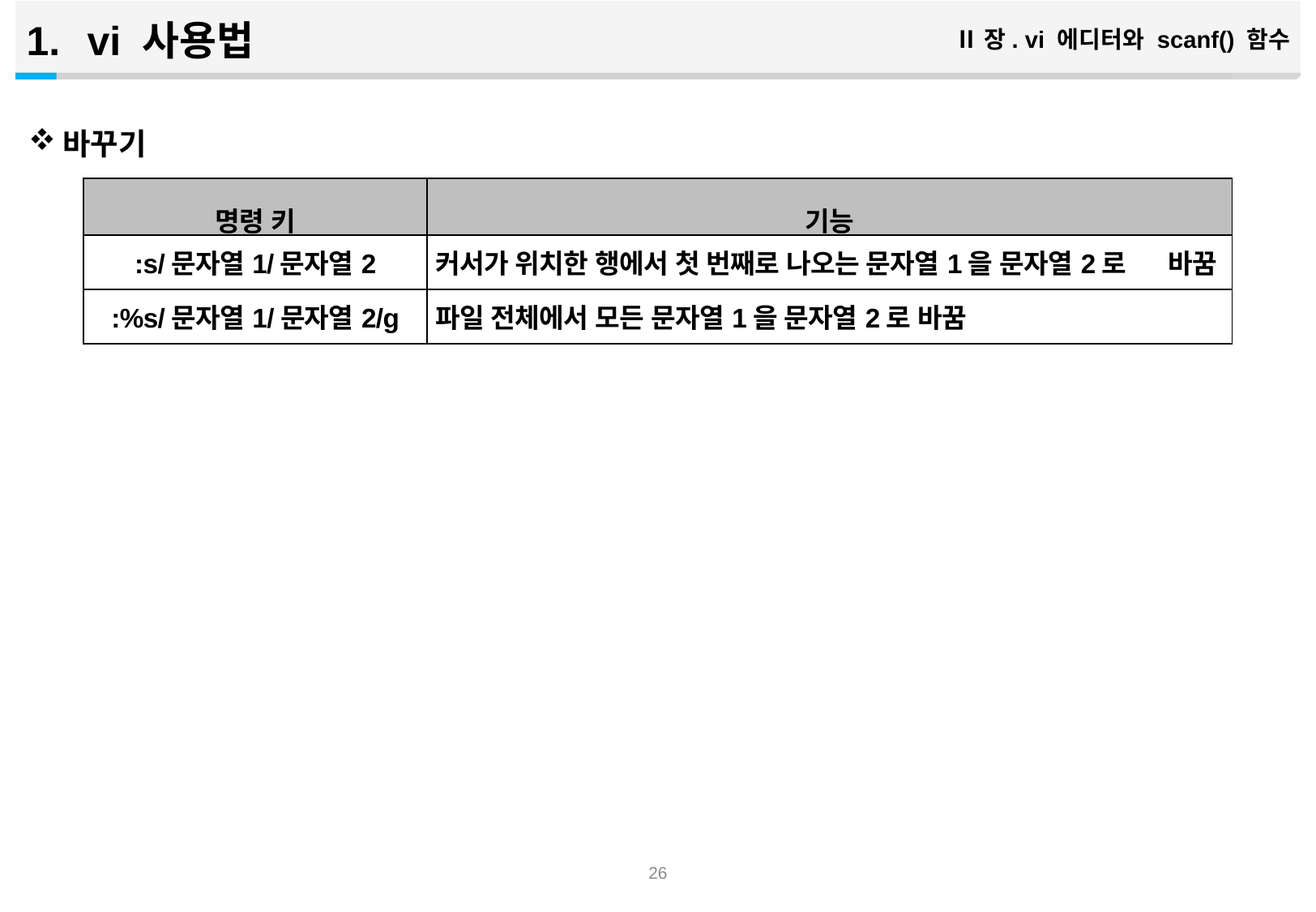

vi 사용법
Ⅱ장. vi 에디터와 scanf() 함수
바꾸기

| 명령 키 | 기능 |
| --- | --- |
| :s/문자열1/문자열2 | 커서가 위치한 행에서 첫 번째로 나오는 문자열1을 문자열2로 바꿈 |
| :%s/문자열1/문자열2/g | 파일 전체에서 모든 문자열1을 문자열2로 바꿈 |
26